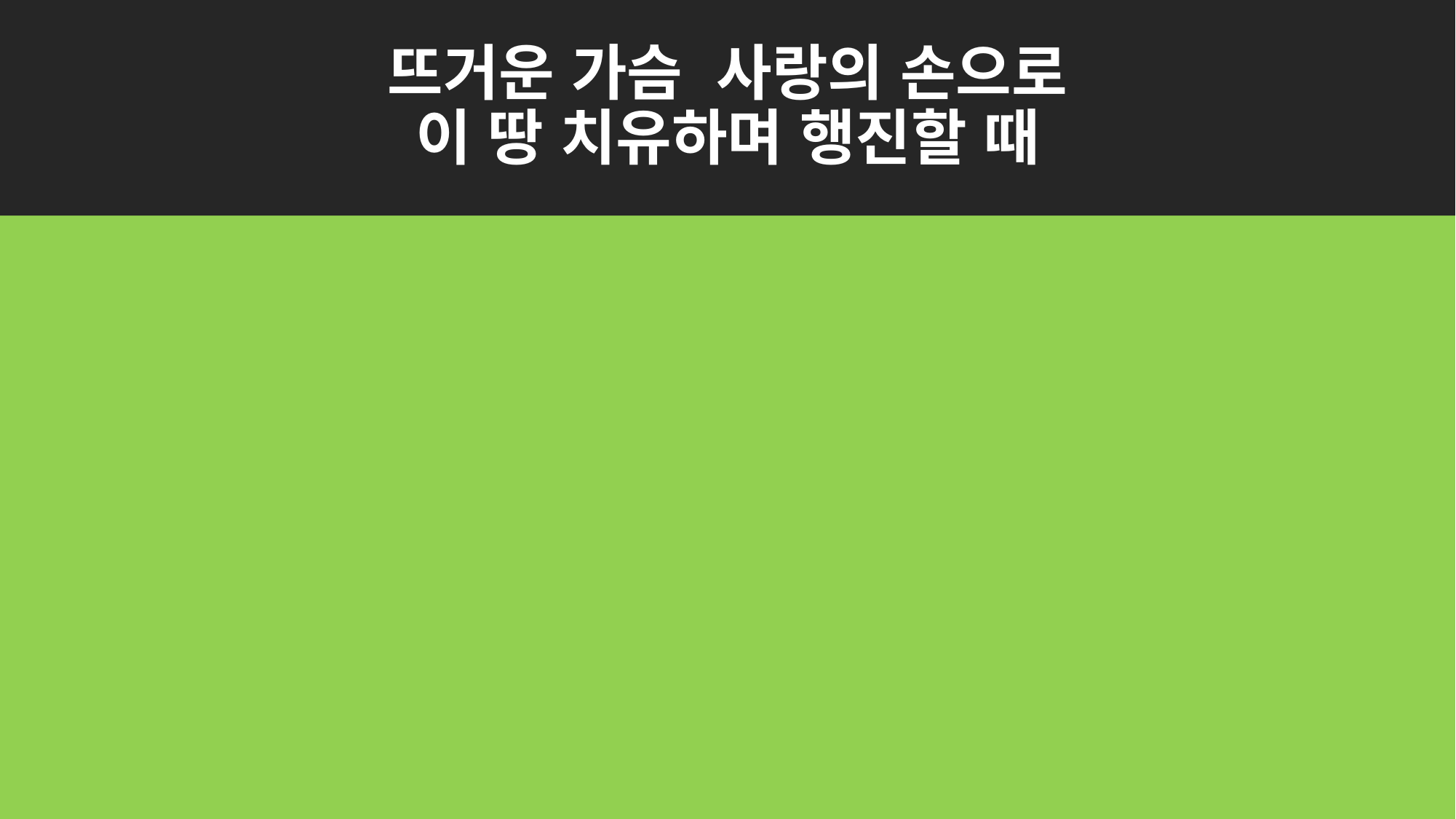

# 뜨거운 가슴  사랑의 손으로 이 땅 치유하며 행진할 때